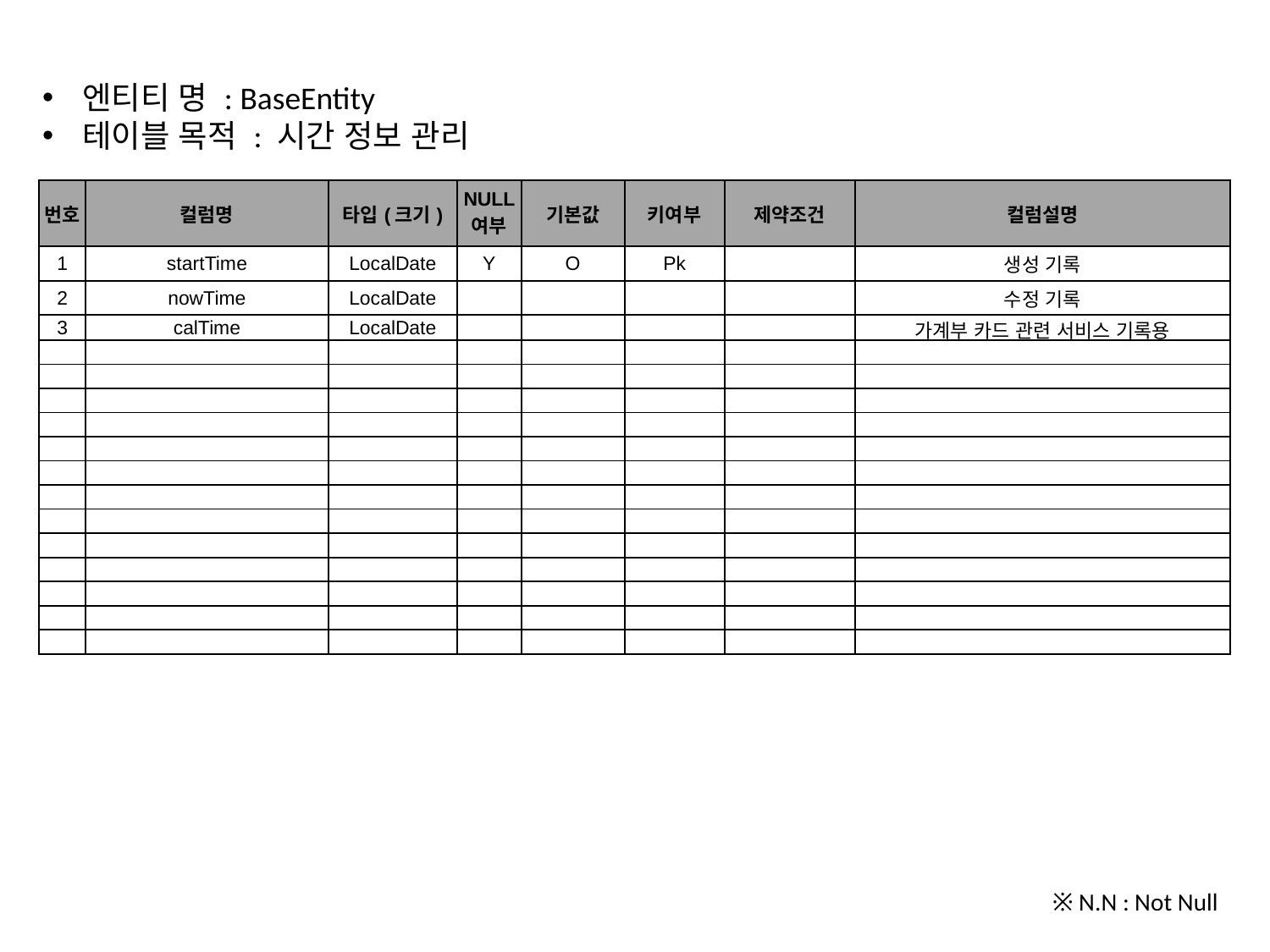

엔티티 명 : BaseEntity
테이블 목적 : 시간 정보 관리
| 번호 | 컬럼명 | 타입(크기) | NULL 여부 | 기본값 | 키여부 | 제약조건 | 컬럼설명 |
| --- | --- | --- | --- | --- | --- | --- | --- |
| 1 | startTime | LocalDate | Y | O | Pk |  | 생성 기록 |
| 2 | nowTime | LocalDate |  |  |  |  | 수정 기록 |
| 3 | calTime | LocalDate |  |  |  |  | 가계부 카드 관련 서비스 기록용 |
|  |  |  |  |  |  |  |  |
|  |  |  |  |  |  |  |  |
|  |  |  |  |  |  |  |  |
|  |  |  |  |  |  |  |  |
|  |  |  |  |  |  |  |  |
|  |  |  |  |  |  |  |  |
|  |  |  |  |  |  |  |  |
|  |  |  |  |  |  |  |  |
|  |  |  |  |  |  |  |  |
|  |  |  |  |  |  |  |  |
|  |  |  |  |  |  |  |  |
|  |  |  |  |  |  |  |  |
|  |  |  |  |  |  |  |  |
※ N.N : Not Null